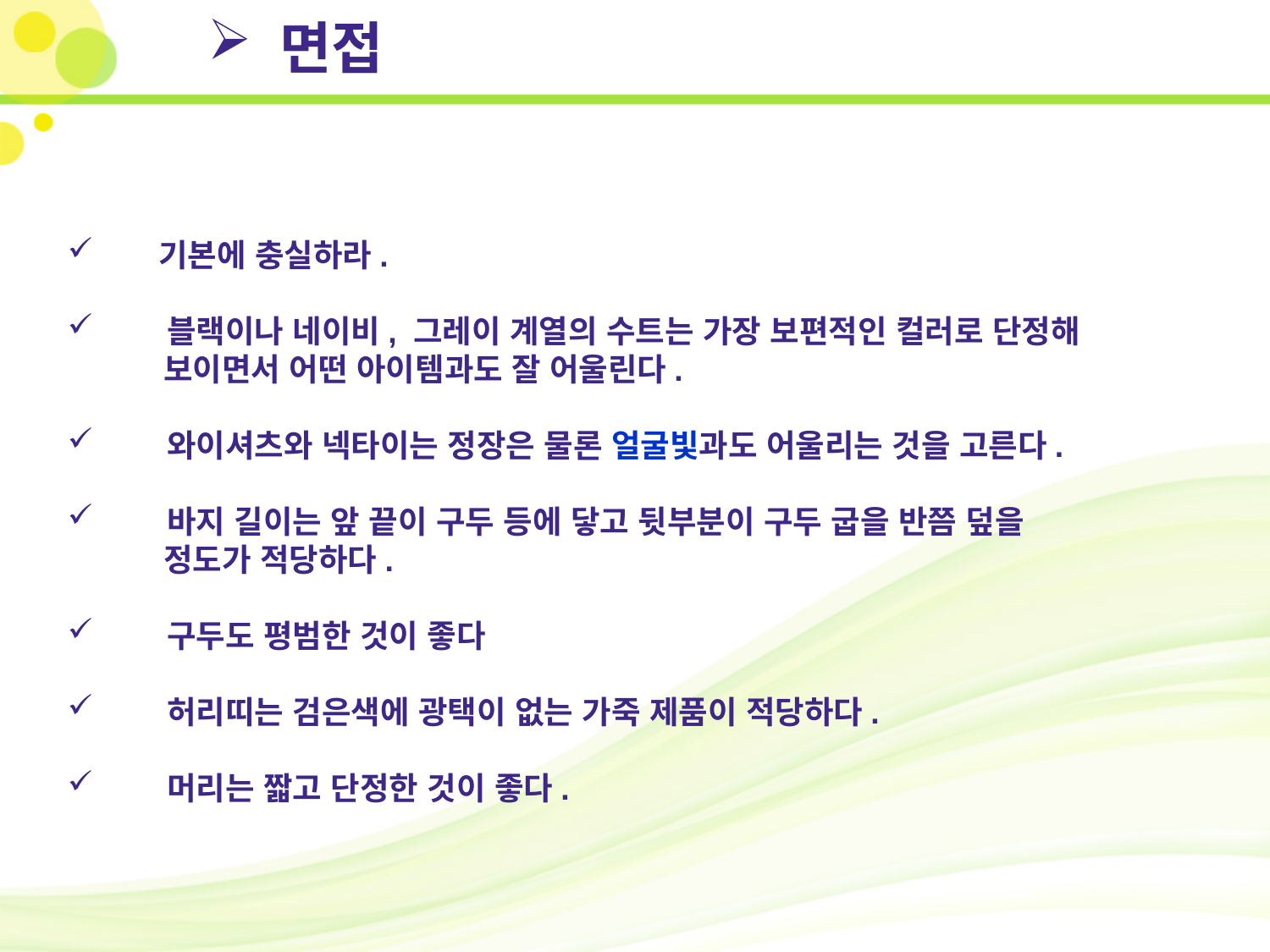

면접
     기본에 충실하라.

     블랙이나 네이비, 그레이 계열의 수트는 가장 보편적인 컬러로 단정해
          보이면서 어떤 아이템과도 잘 어울린다.

     와이셔츠와 넥타이는 정장은 물론 얼굴빛과도 어울리는 것을 고른다.

     바지 길이는 앞 끝이 구두 등에 닿고 뒷부분이 구두 굽을 반쯤 덮을
          정도가 적당하다.

     구두도 평범한 것이 좋다

     허리띠는 검은색에 광택이 없는 가죽 제품이 적당하다.

     머리는 짧고 단정한 것이 좋다.